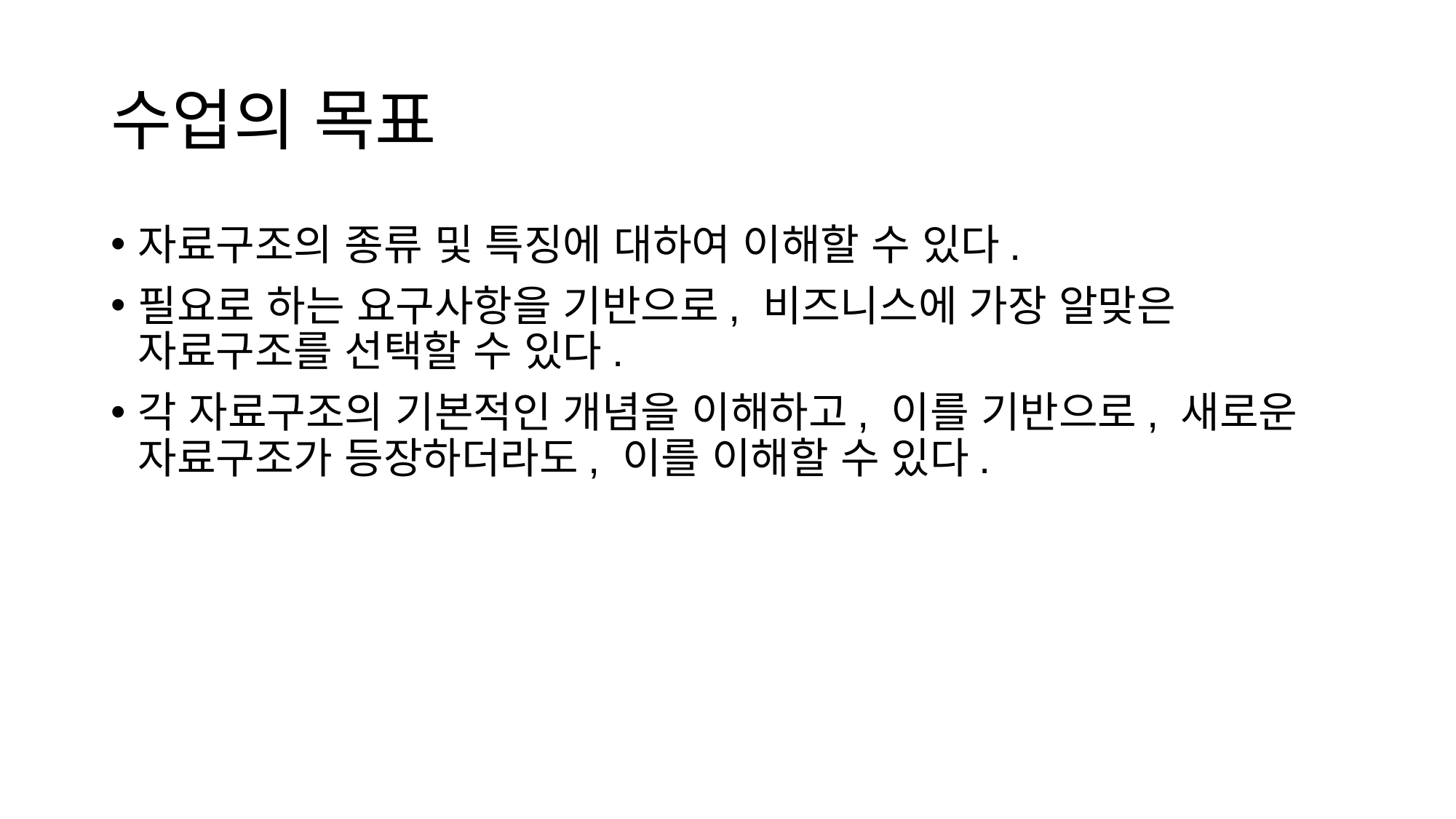

# 수업의 목표
자료구조의 종류 및 특징에 대하여 이해할 수 있다.
필요로 하는 요구사항을 기반으로, 비즈니스에 가장 알맞은 자료구조를 선택할 수 있다.
각 자료구조의 기본적인 개념을 이해하고, 이를 기반으로, 새로운 자료구조가 등장하더라도, 이를 이해할 수 있다.